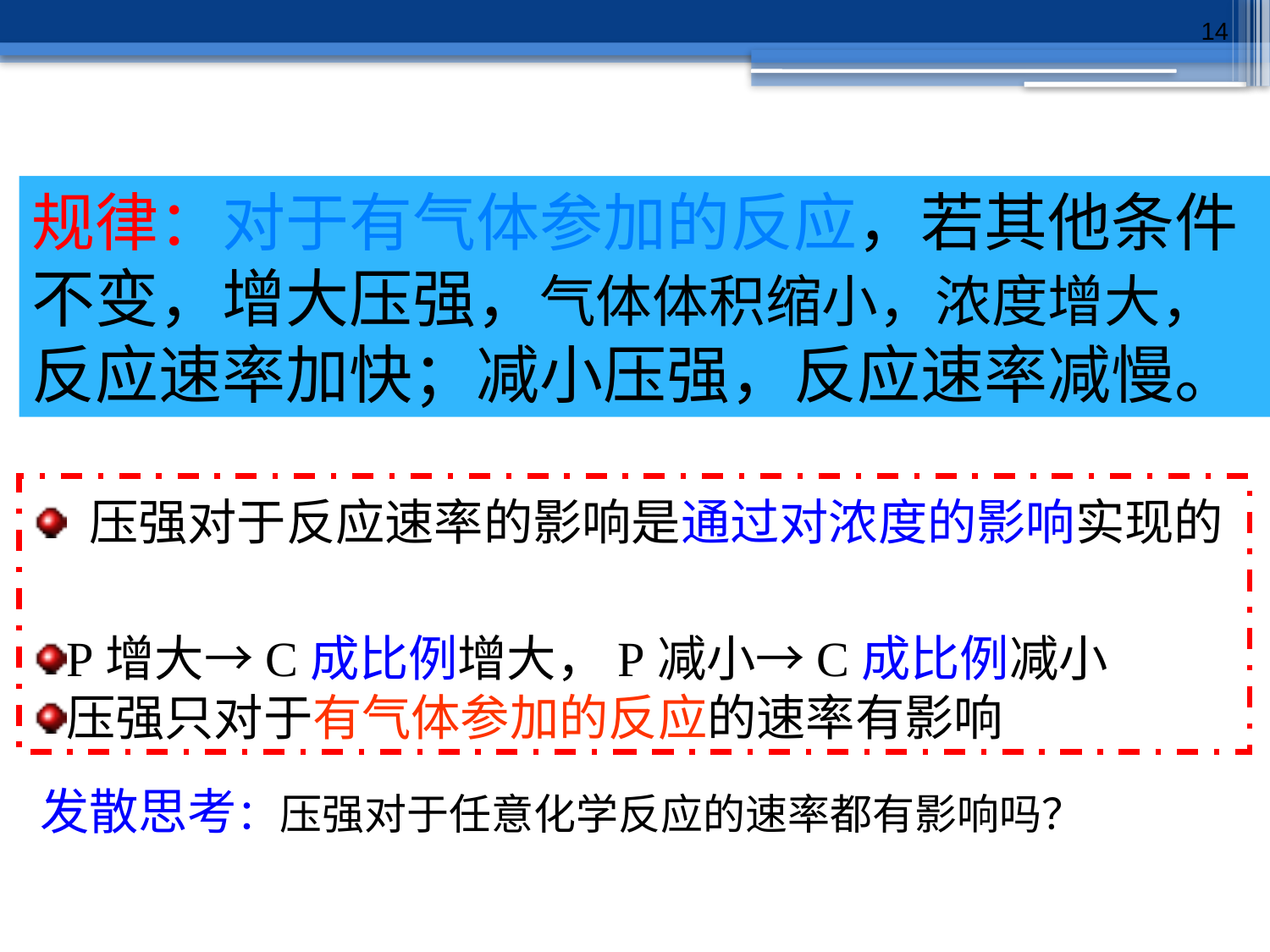

14
规律：对于有气体参加的反应，若其他条件不变，增大压强，气体体积缩小，浓度增大，反应速率加快；减小压强，反应速率减慢。
 压强对于反应速率的影响是通过对浓度的影响实现的
P增大→C成比例增大，P减小→C成比例减小
压强只对于有气体参加的反应的速率有影响
发散思考：压强对于任意化学反应的速率都有影响吗？